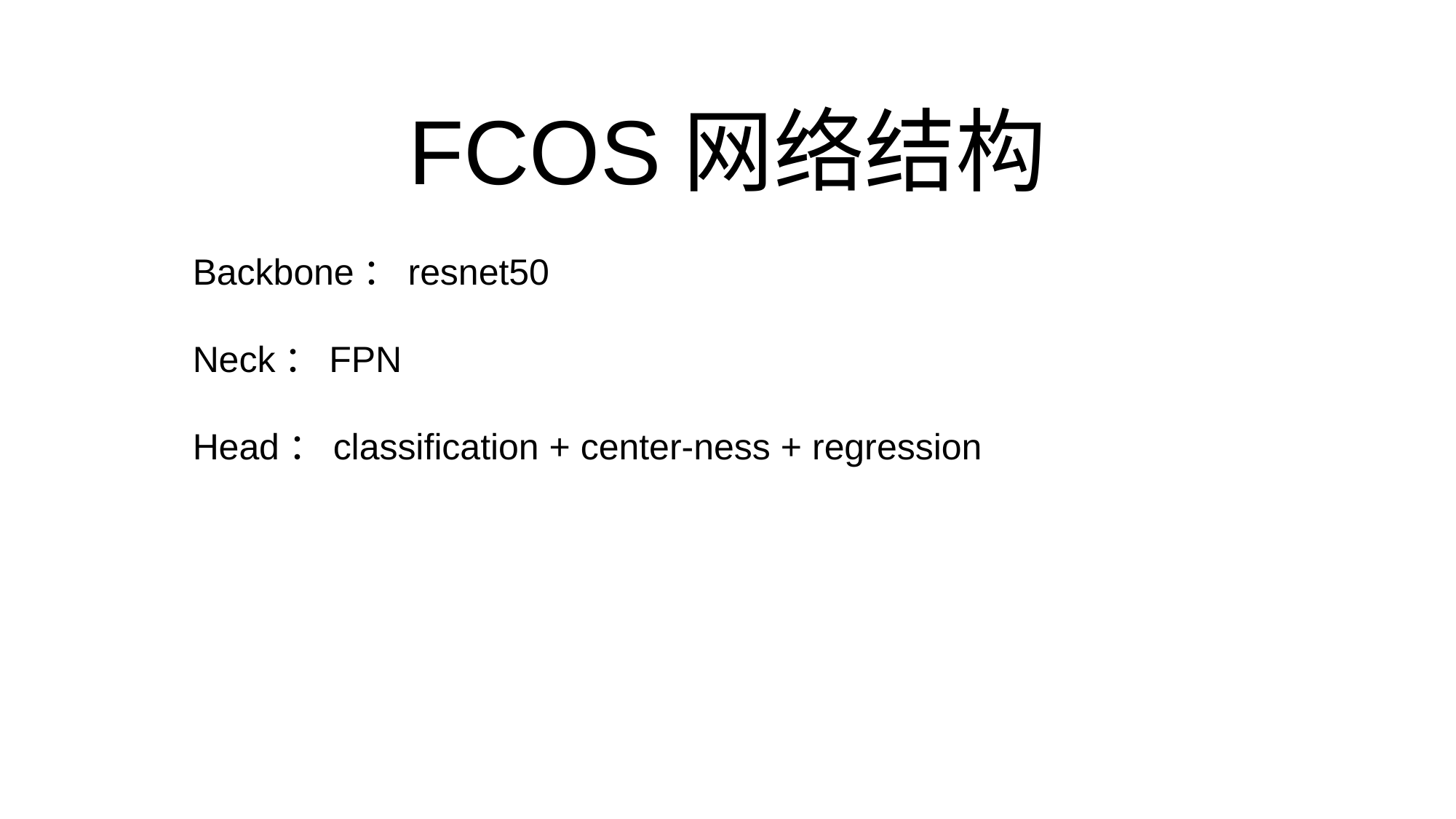

# FCOS网络结构
Backbone：resnet50

Neck：FPN

Head：classification + center-ness + regression